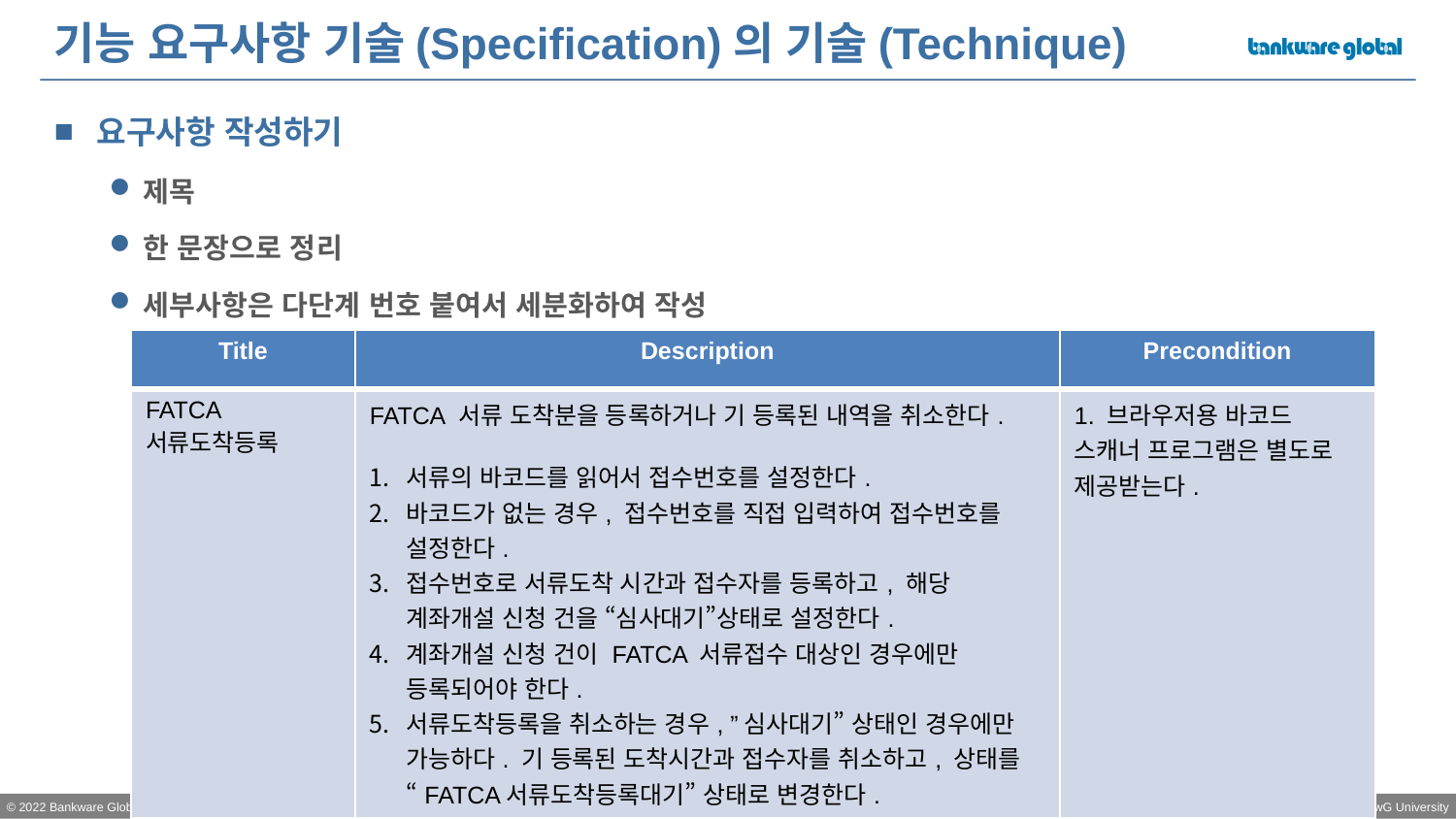

# 기능 요구사항 기술(Specification)의 기술(Technique)
요구사항 작성하기
제목
한 문장으로 정리
세부사항은 다단계 번호 붙여서 세분화하여 작성
| Title | Description | Precondition |
| --- | --- | --- |
| FATCA 서류도착등록 | FATCA 서류 도착분을 등록하거나 기 등록된 내역을 취소한다. 서류의 바코드를 읽어서 접수번호를 설정한다. 바코드가 없는 경우, 접수번호를 직접 입력하여 접수번호를 설정한다. 접수번호로 서류도착 시간과 접수자를 등록하고, 해당 계좌개설 신청 건을 “심사대기”상태로 설정한다. 계좌개설 신청 건이 FATCA 서류접수 대상인 경우에만 등록되어야 한다. 서류도착등록을 취소하는 경우, ”심사대기” 상태인 경우에만 가능하다. 기 등록된 도착시간과 접수자를 취소하고, 상태를 “FATCA서류도착등록대기” 상태로 변경한다. | 1. 브라우저용 바코드 스캐너 프로그램은 별도로 제공받는다. |
61